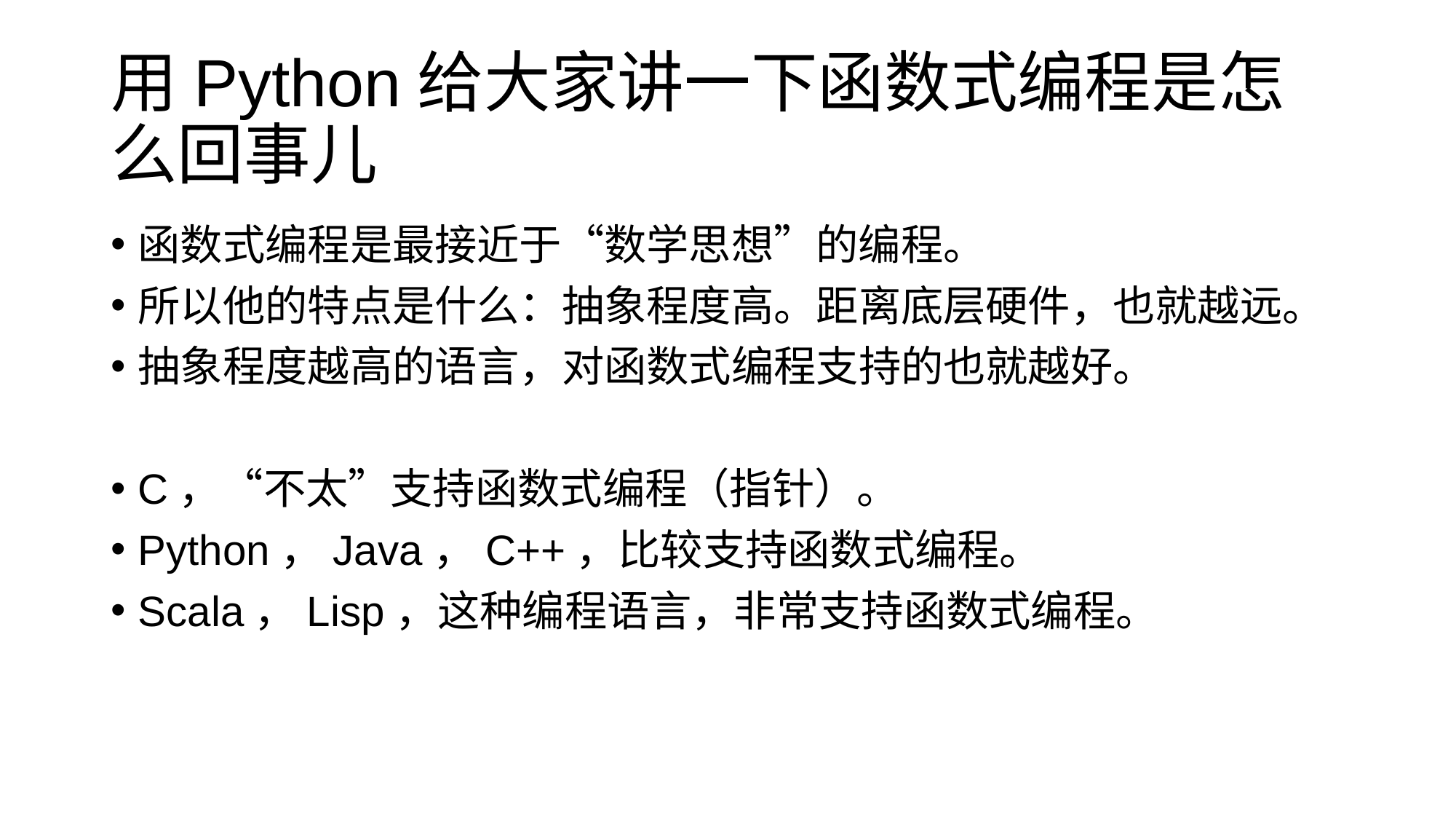

# 用Python给大家讲一下函数式编程是怎么回事儿
函数式编程是最接近于“数学思想”的编程。
所以他的特点是什么：抽象程度高。距离底层硬件，也就越远。
抽象程度越高的语言，对函数式编程支持的也就越好。

C，“不太”支持函数式编程（指针）。
Python，Java，C++，比较支持函数式编程。
Scala，Lisp，这种编程语言，非常支持函数式编程。